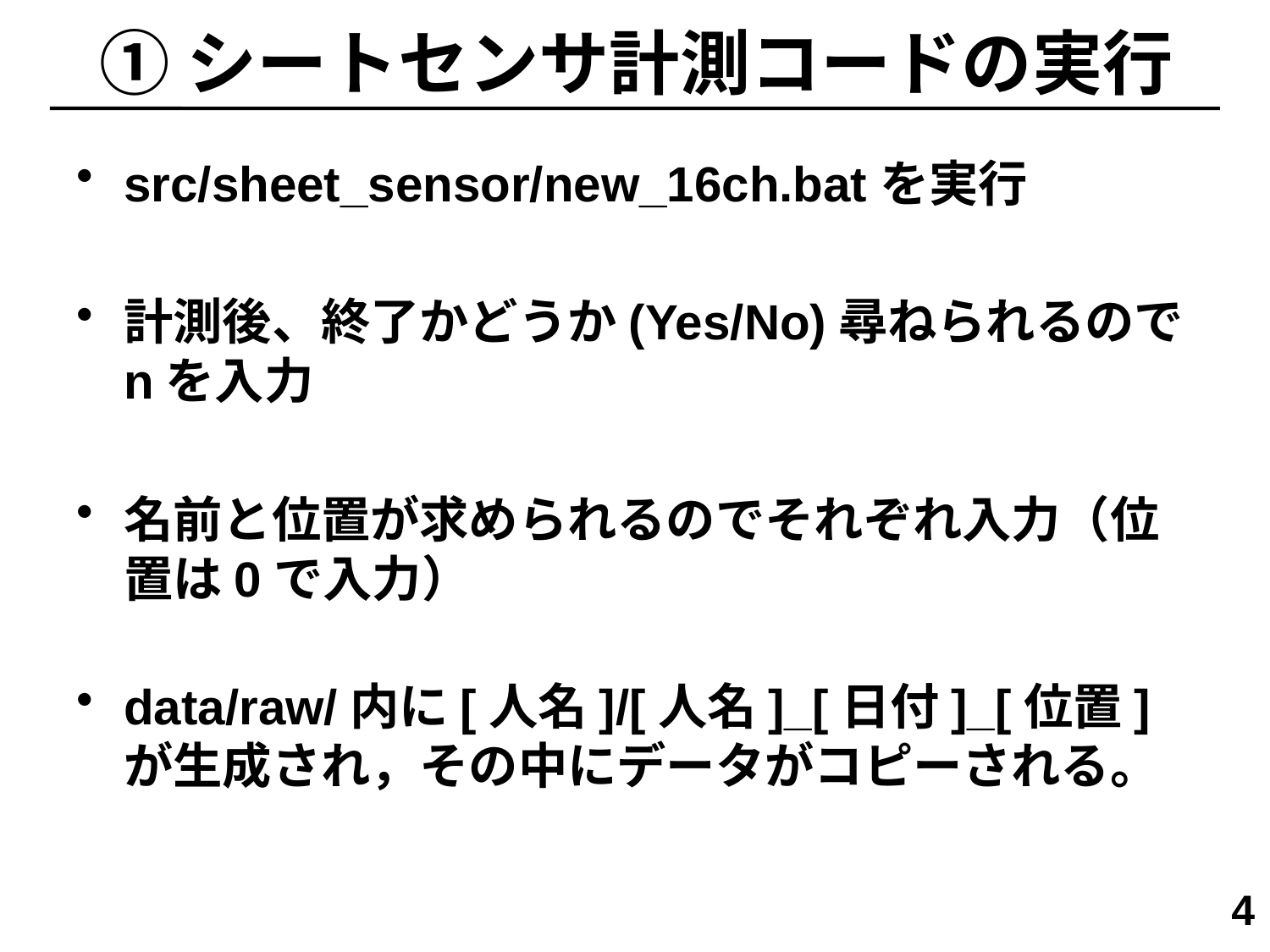

# ①シートセンサ計測コードの実行
src/sheet_sensor/new_16ch.batを実行

計測後、終了かどうか(Yes/No)尋ねられるのでnを入力

名前と位置が求められるのでそれぞれ入力（位置は0で入力）
data/raw/内に[人名]/[人名]_[日付]_[位置]が生成され，その中にデータがコピーされる。